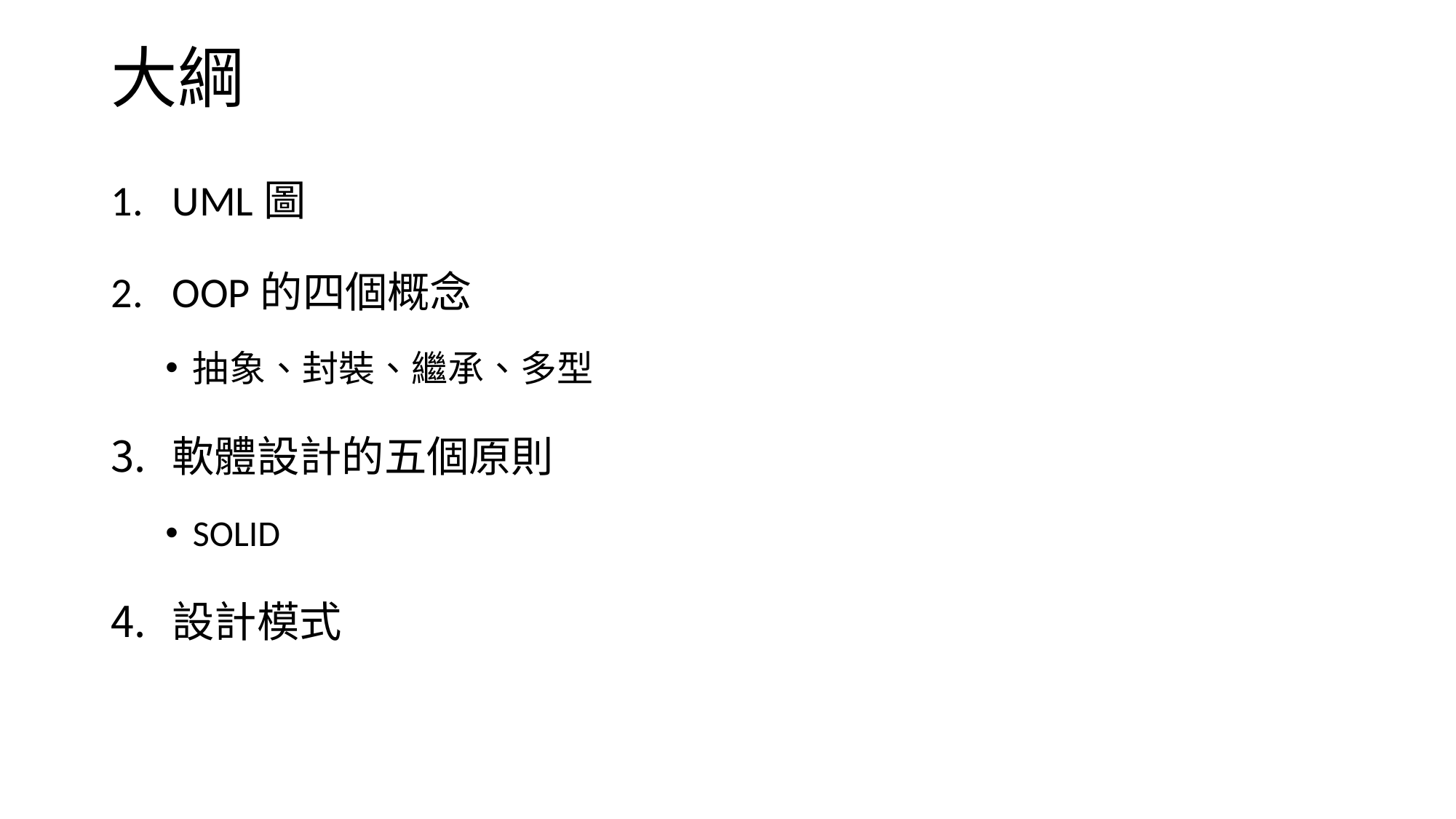

# 大綱
UML圖
OOP的四個概念
抽象、封裝、繼承、多型
軟體設計的五個原則
SOLID
設計模式